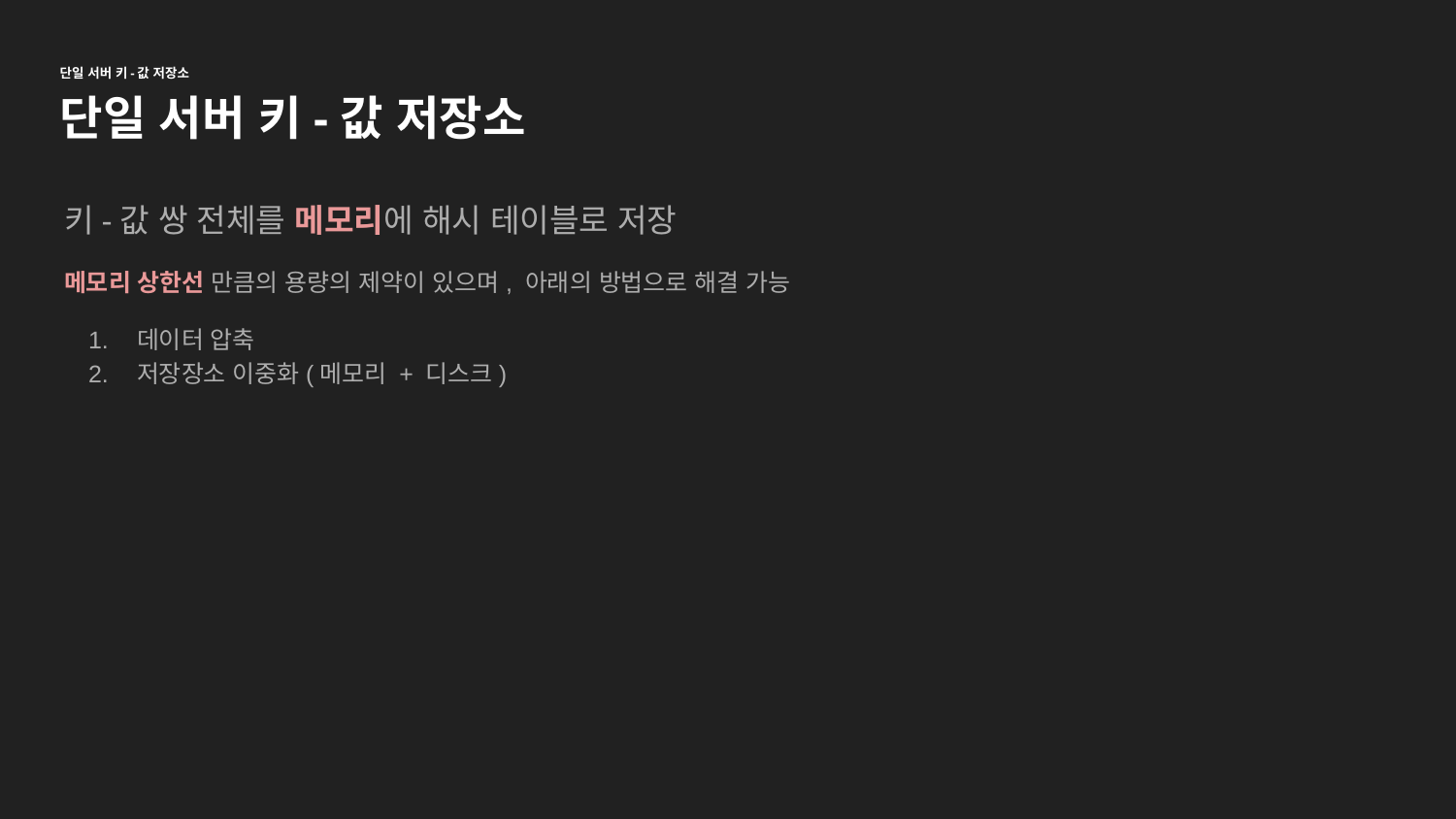

단일 서버 키-값 저장소
단일 서버 키-값 저장소
키-값 쌍 전체를 메모리에 해시 테이블로 저장
메모리 상한선 만큼의 용량의 제약이 있으며, 아래의 방법으로 해결 가능
데이터 압축
저장장소 이중화(메모리 + 디스크)